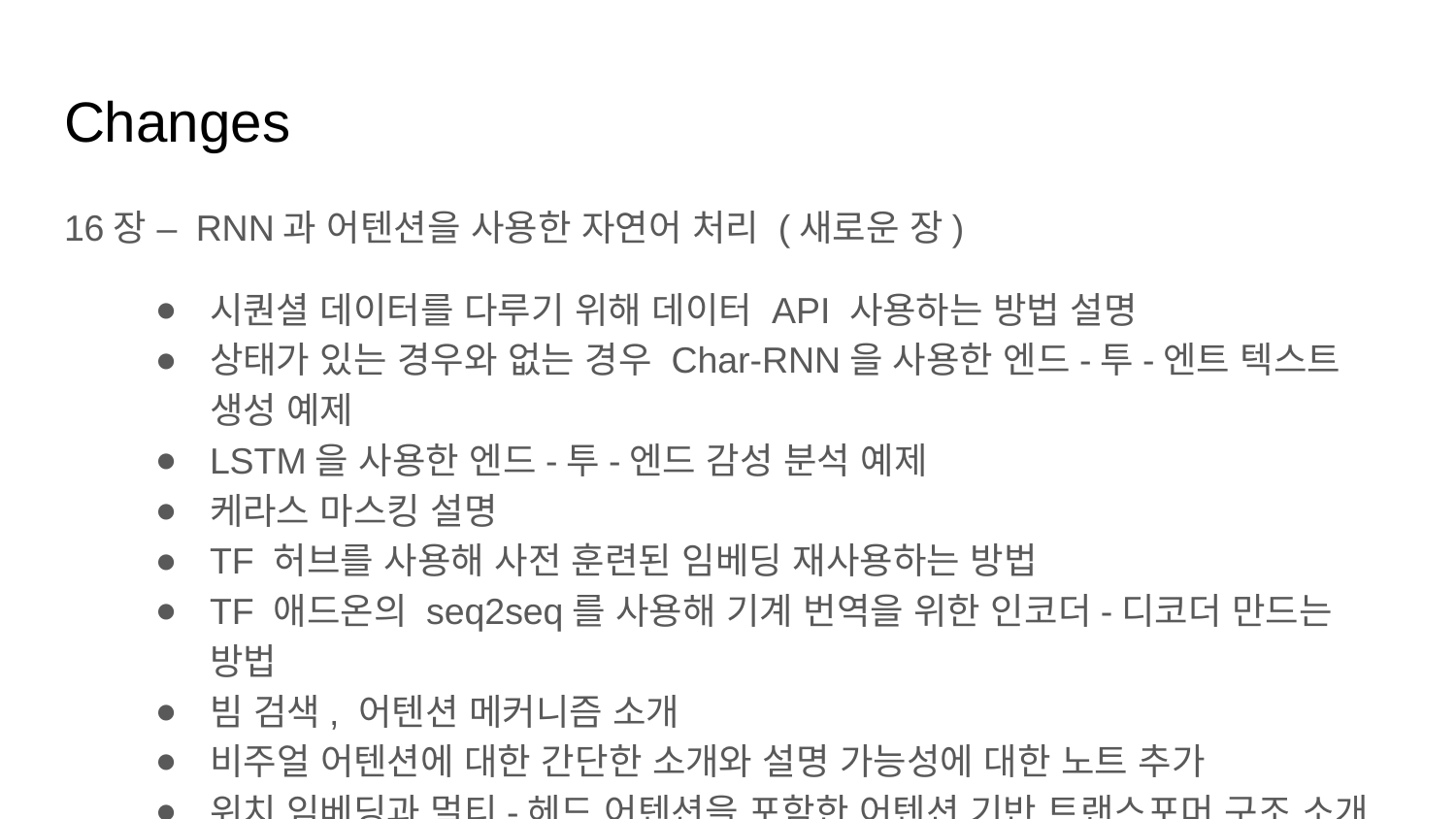

# Changes
16장 – RNN과 어텐션을 사용한 자연어 처리 (새로운 장)
시퀀셜 데이터를 다루기 위해 데이터 API 사용하는 방법 설명
상태가 있는 경우와 없는 경우 Char-RNN을 사용한 엔드-투-엔트 텍스트 생성 예제
LSTM을 사용한 엔드-투-엔드 감성 분석 예제
케라스 마스킹 설명
TF 허브를 사용해 사전 훈련된 임베딩 재사용하는 방법
TF 애드온의 seq2seq를 사용해 기계 번역을 위한 인코더-디코더 만드는 방법
빔 검색, 어텐션 메커니즘 소개
비주얼 어텐션에 대한 간단한 소개와 설명 가능성에 대한 노트 추가
위치 임베딩과 멀티-헤드 어텐션을 포함한 어텐션 기반 트랜스포머 구조 소개
최신 언어 모델에 대한 소개 추가 (2018년)